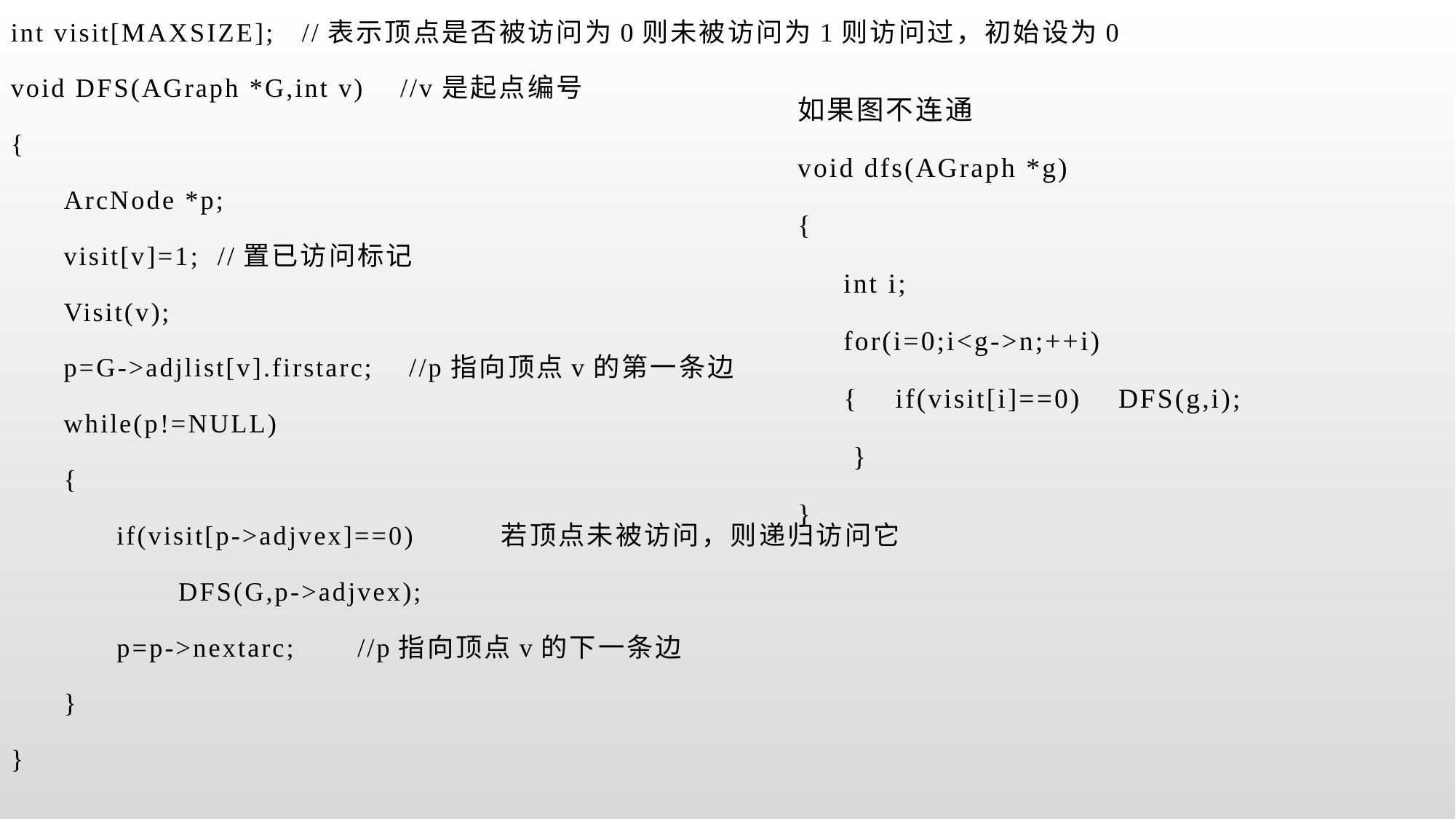

int visit[MAXSIZE];   //表示顶点是否被访问为0则未被访问为1则访问过，初始设为0
void DFS(AGraph *G,int v)    //v是起点编号
{
      ArcNode *p;
      visit[v]=1;  //置已访问标记
      Visit(v);
      p=G->adjlist[v].firstarc;    //p指向顶点v的第一条边
      while(p!=NULL)
      {
            if(visit[p->adjvex]==0)         若顶点未被访问，则递归访问它
                   DFS(G,p->adjvex);
            p=p->nextarc;       //p指向顶点v的下一条边
      }
}
如果图不连通
void dfs(AGraph *g)
{
     int i;
     for(i=0;i<g->n;++i)
     {    if(visit[i]==0)    DFS(g,i);
      }
}